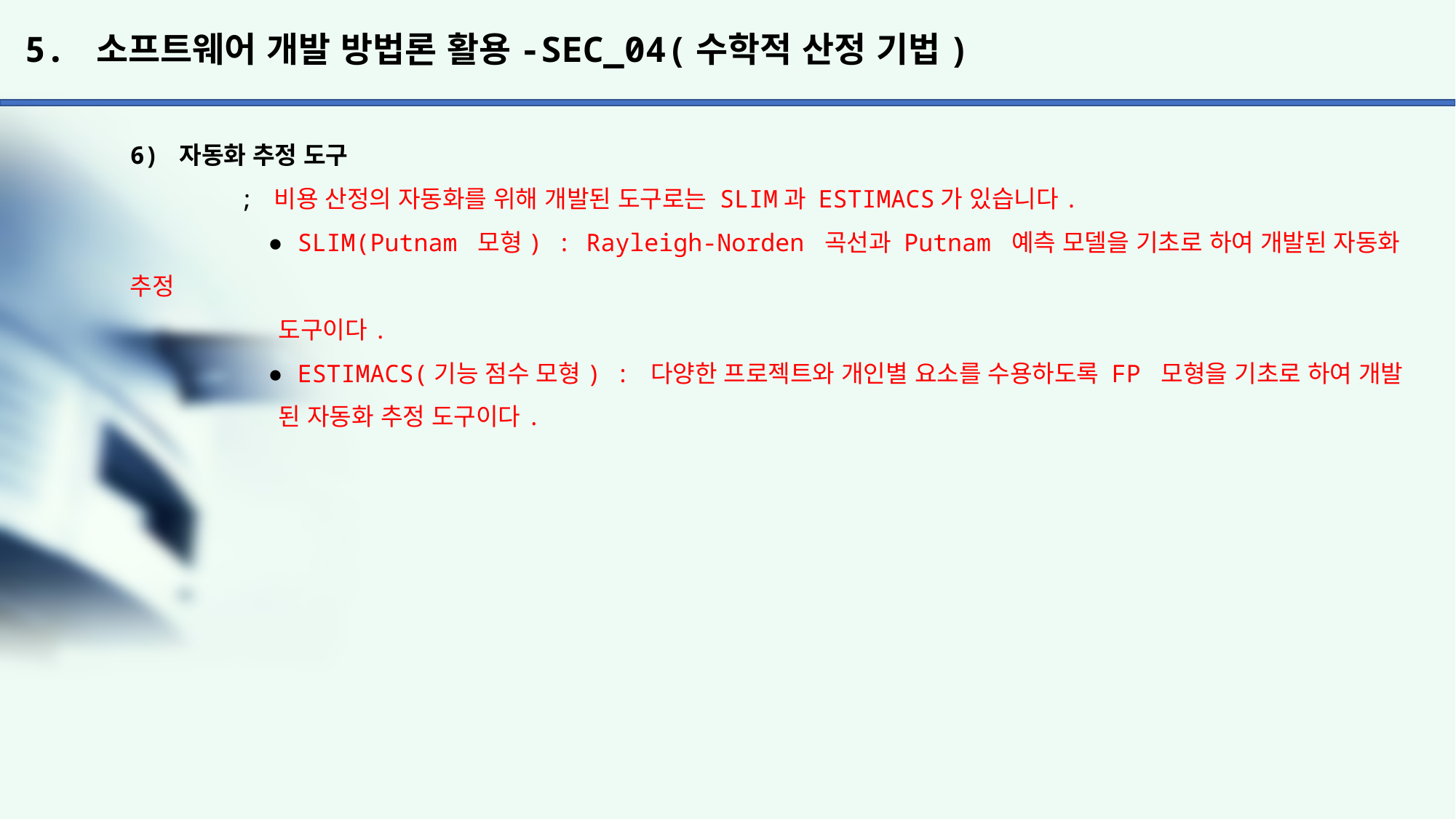

# 5. 소프트웨어 개발 방법론 활용-SEC_04(수학적 산정 기법)
6) 자동화 추정 도구
	; 비용 산정의 자동화를 위해 개발된 도구로는 SLIM과 ESTIMACS가 있습니다.
	  ● SLIM(Putnam 모형) : Rayleigh-Norden 곡선과 Putnam 예측 모델을 기초로 하여 개발된 자동화 추정
	     도구이다.
	  ● ESTIMACS(기능 점수 모형) : 다양한 프로젝트와 개인별 요소를 수용하도록 FP 모형을 기초로 하여 개발
	     된 자동화 추정 도구이다.